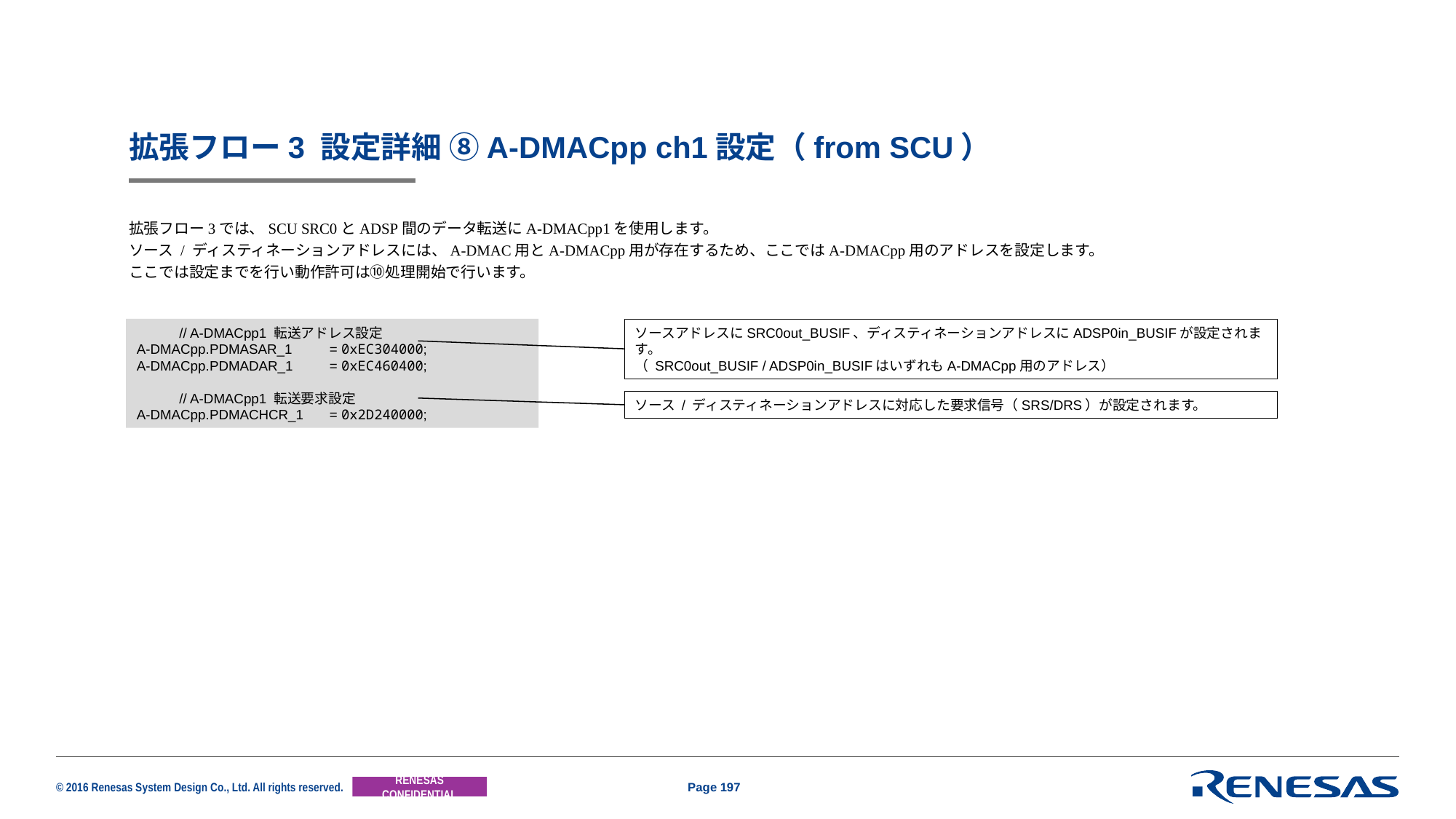

# 拡張フロー3 設定詳細 ⑧A-DMACpp ch1設定（from SCU）
拡張フロー3では、SCU SRC0とADSP間のデータ転送にA-DMACpp1を使用します。
ソース / ディスティネーションアドレスには、A-DMAC用とA-DMACpp用が存在するため、ここではA-DMACpp用のアドレスを設定します。
ここでは設定までを行い動作許可は⑩処理開始で行います。
	// A-DMACpp1 転送アドレス設定
A-DMACpp.PDMASAR_1 	= 0xEC304000;
A-DMACpp.PDMADAR_1	= 0xEC460400;
	// A-DMACpp1 転送要求設定
A-DMACpp.PDMACHCR_1	= 0x2D240000;
ソースアドレスにSRC0out_BUSIF、ディスティネーションアドレスにADSP0in_BUSIFが設定されます。
（ SRC0out_BUSIF / ADSP0in_BUSIFはいずれもA-DMACpp用のアドレス）
ソース / ディスティネーションアドレスに対応した要求信号（SRS/DRS）が設定されます。
Page 197